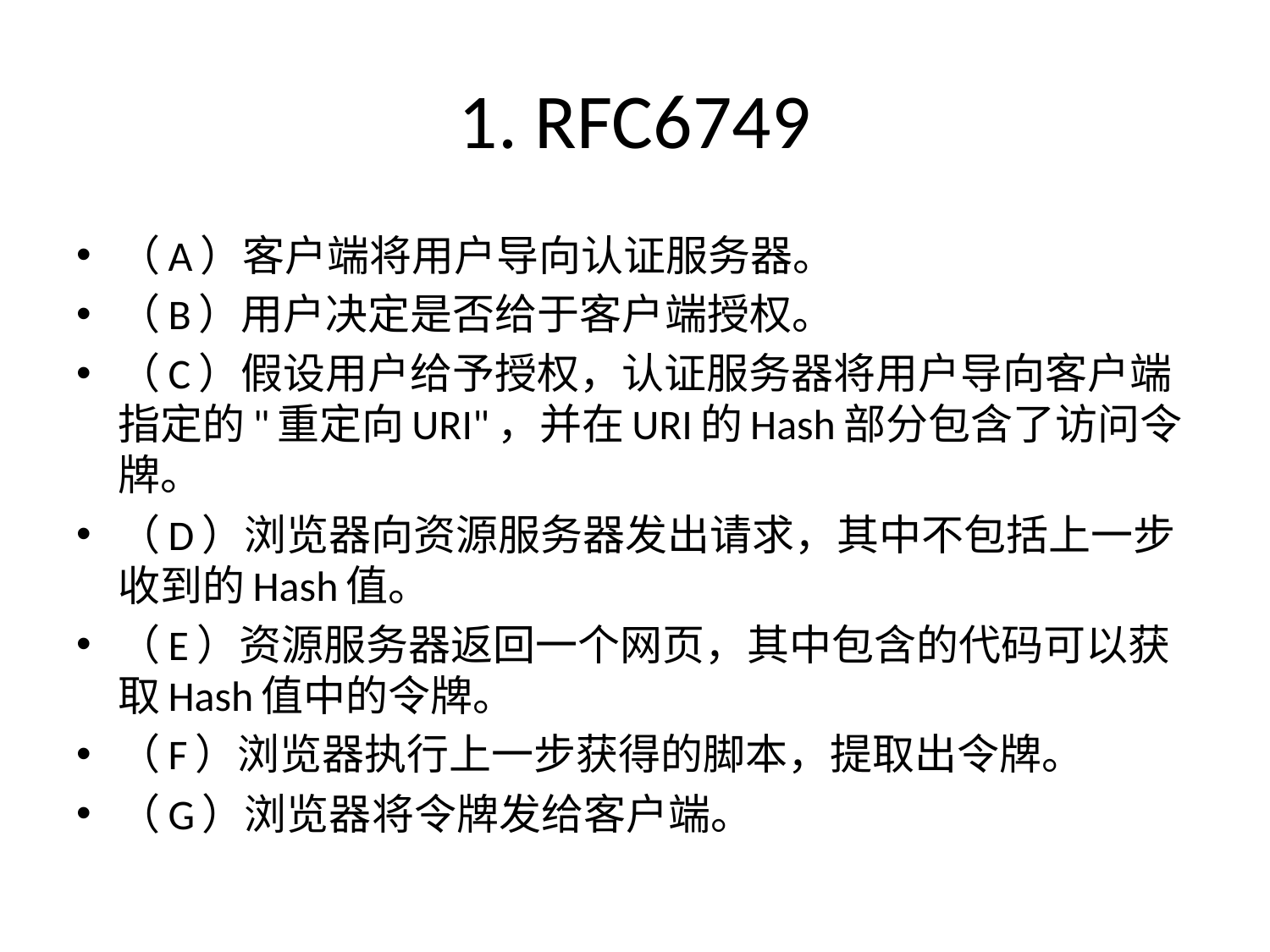

# 1. RFC6749
（A）客户端将用户导向认证服务器。
（B）用户决定是否给于客户端授权。
（C）假设用户给予授权，认证服务器将用户导向客户端指定的"重定向URI"，并在URI的Hash部分包含了访问令牌。
（D）浏览器向资源服务器发出请求，其中不包括上一步收到的Hash值。
（E）资源服务器返回一个网页，其中包含的代码可以获取Hash值中的令牌。
（F）浏览器执行上一步获得的脚本，提取出令牌。
（G）浏览器将令牌发给客户端。